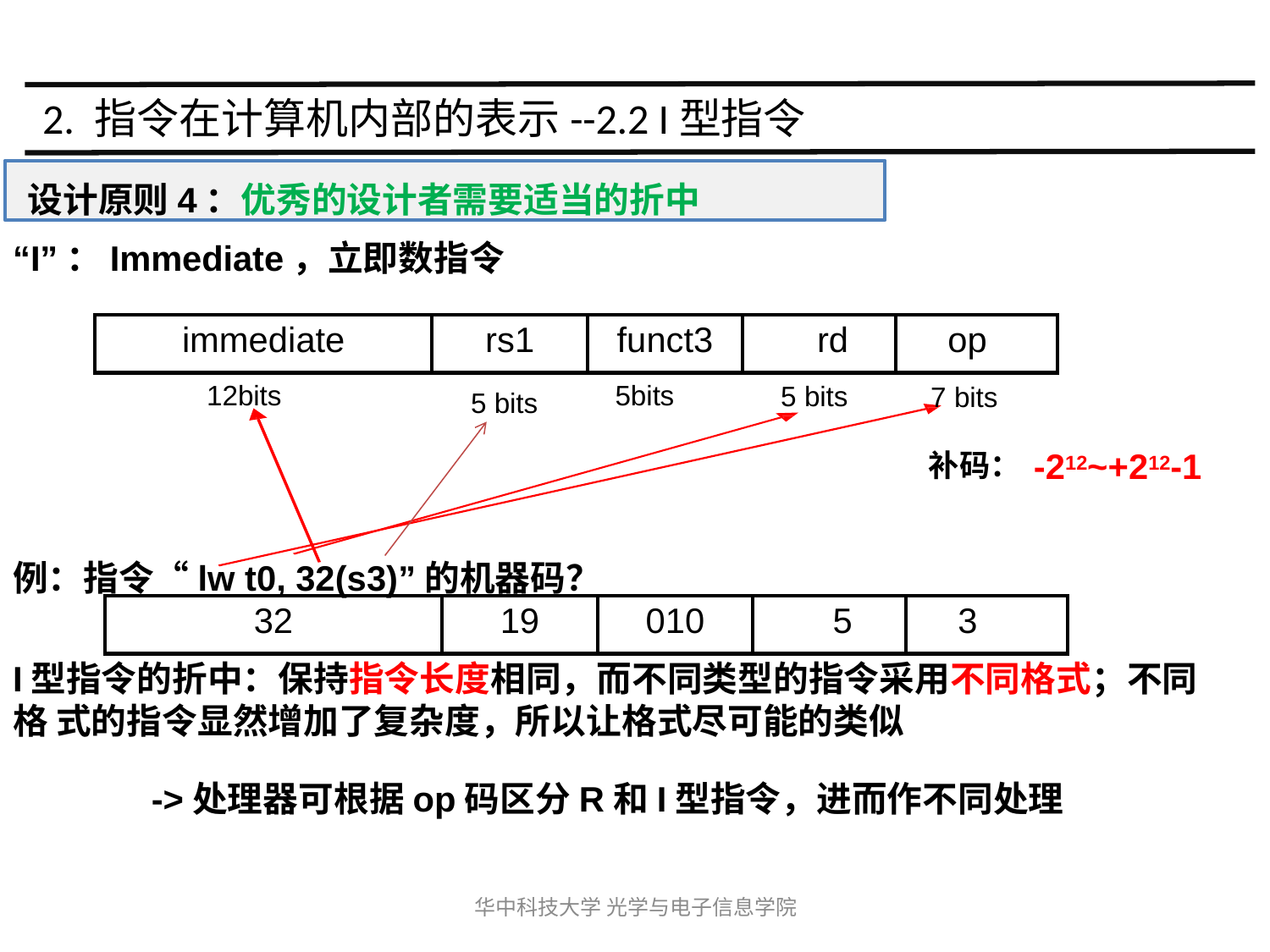

华中科技大学光学与电子信息学院
# 2. 指令在计算机内部的表示--2.2 I型指令
设计原则4：优秀的设计者需要适当的折中
“I”：Immediate，立即数指令
| immediate | rs1 | funct3 | rd | op |
| --- | --- | --- | --- | --- |
5bits
12bits
5 bits
7 bits
5 bits

补码：-212~+212-1
例：指令“lw t0, 32(s3)”的机器码？

I型指令的折中：保持指令长度相同，而不同类型的指令采用不同格式；不同格 式的指令显然增加了复杂度，所以让格式尽可能的类似
->处理器可根据op码区分R和I型指令，进而作不同处理
| 32 | 19 | 010 | 5 | 3 |
| --- | --- | --- | --- | --- |